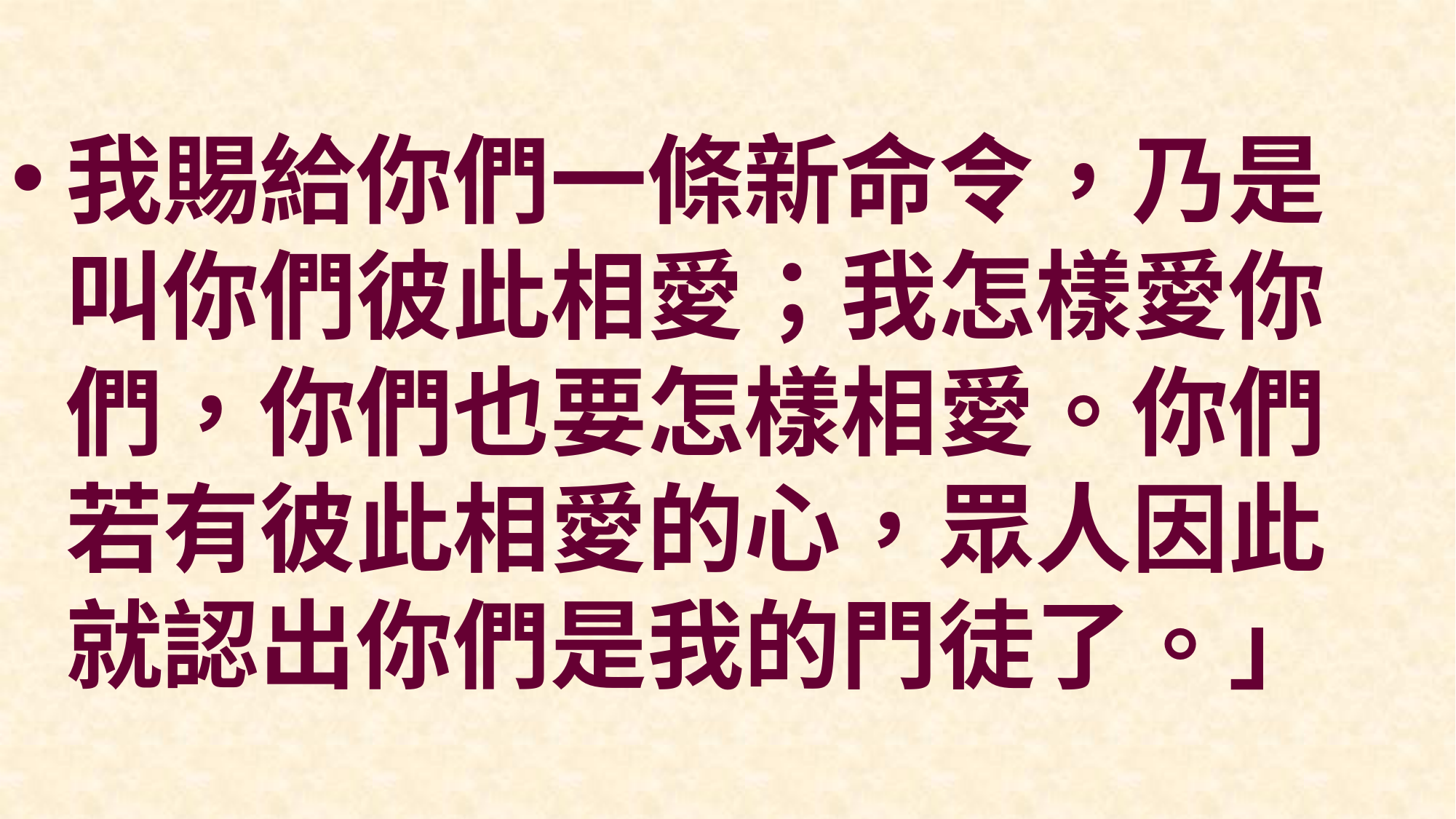

我賜給你們一條新命令，乃是叫你們彼此相愛；我怎樣愛你們，你們也要怎樣相愛。你們若有彼此相愛的心，眾人因此就認出你們是我的門徒了。」